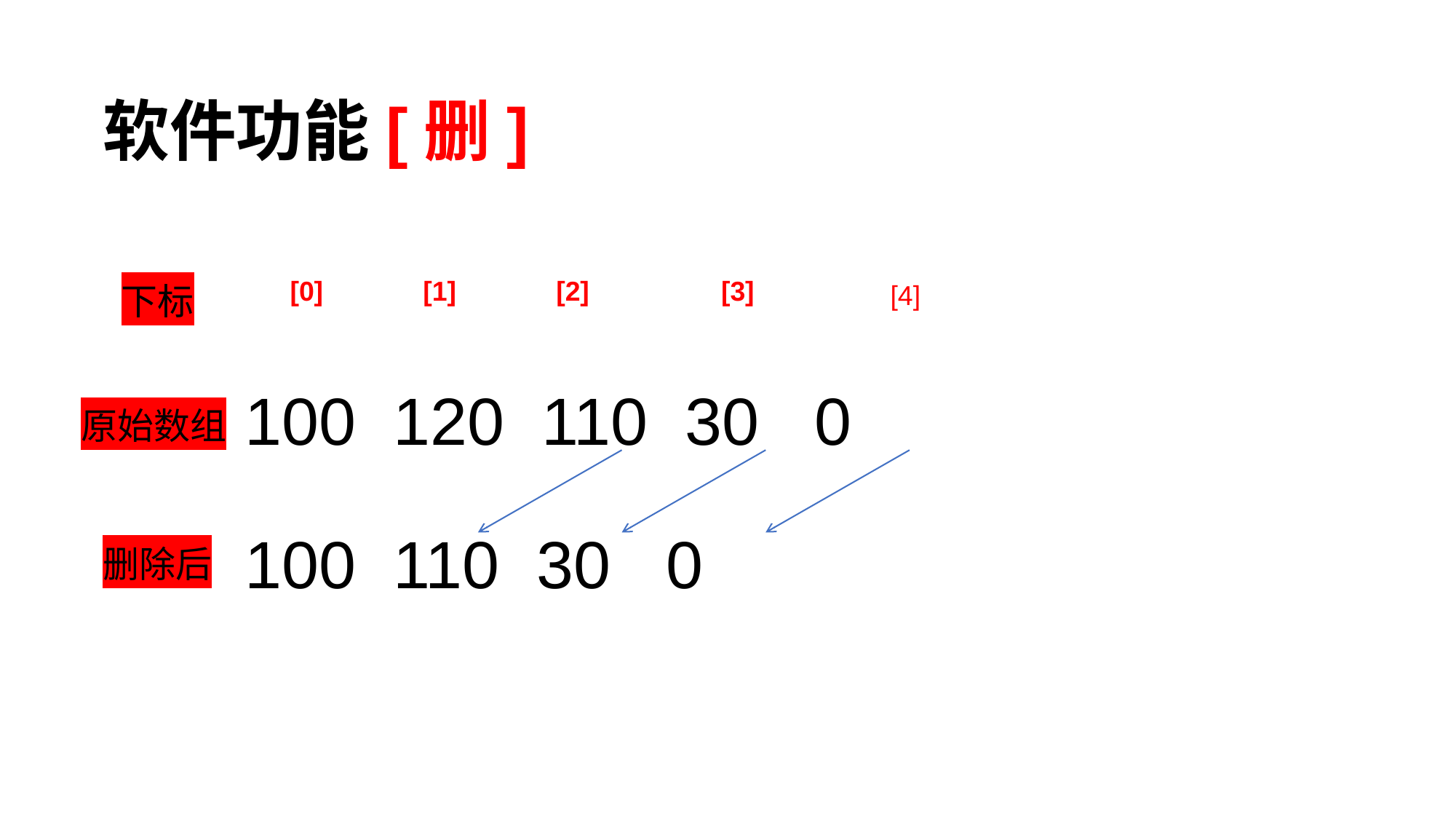

软件功能[删]
| [0] | [1] | [2] | [3] |  |  |  |  |
| --- | --- | --- | --- | --- | --- | --- | --- |
下标
 [4]
# 100  120  110  30   0
原始数组
100  110  30   0
删除后